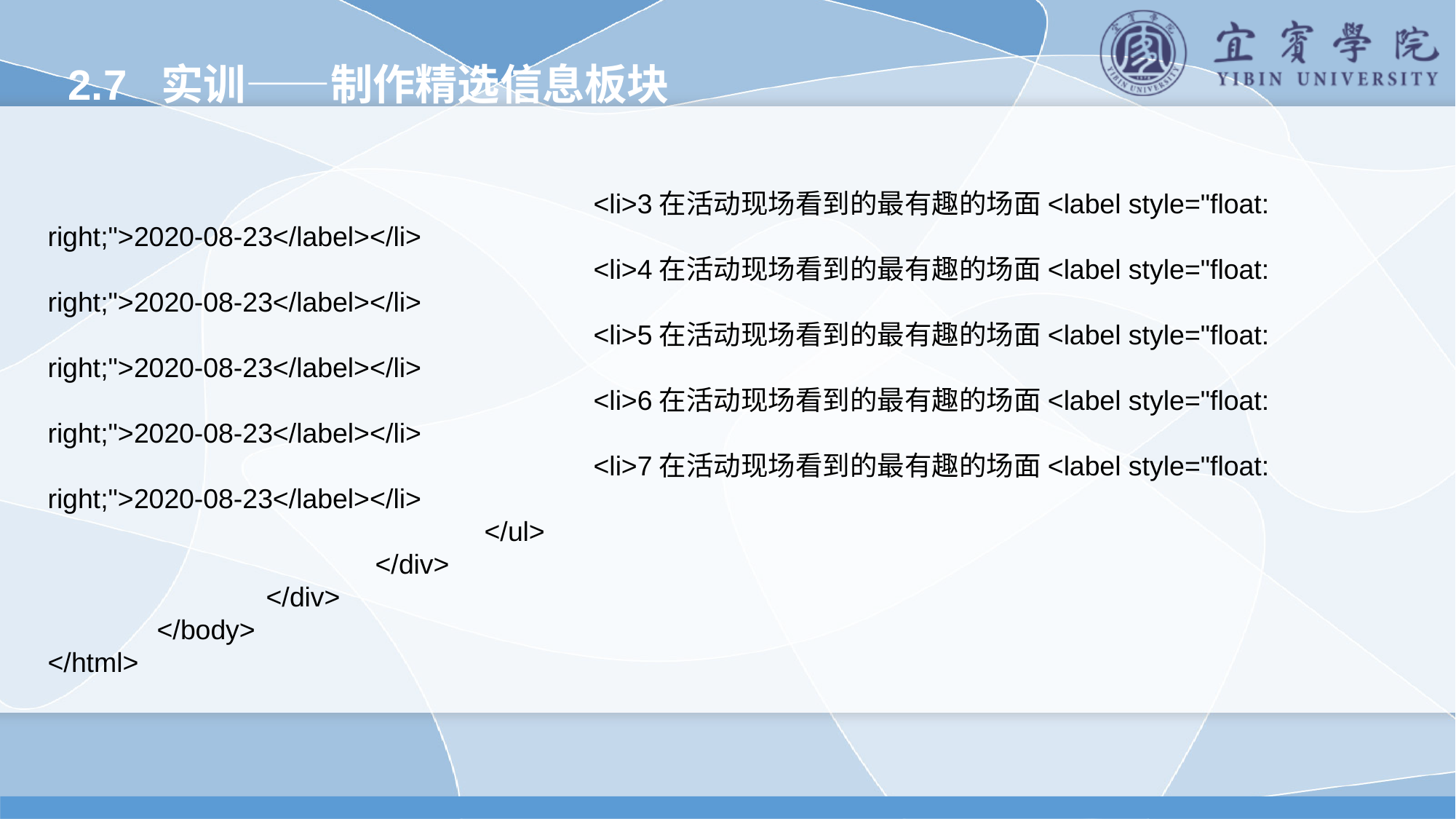

2.7  实训——制作精选信息板块
					<li>3在活动现场看到的最有趣的场面<label style="float: right;">2020-08-23</label></li>
					<li>4在活动现场看到的最有趣的场面<label style="float: right;">2020-08-23</label></li>
					<li>5在活动现场看到的最有趣的场面<label style="float: right;">2020-08-23</label></li>
					<li>6在活动现场看到的最有趣的场面<label style="float: right;">2020-08-23</label></li>
					<li>7在活动现场看到的最有趣的场面<label style="float: right;">2020-08-23</label></li>
				</ul>
			</div>
		</div>
	</body>
</html>